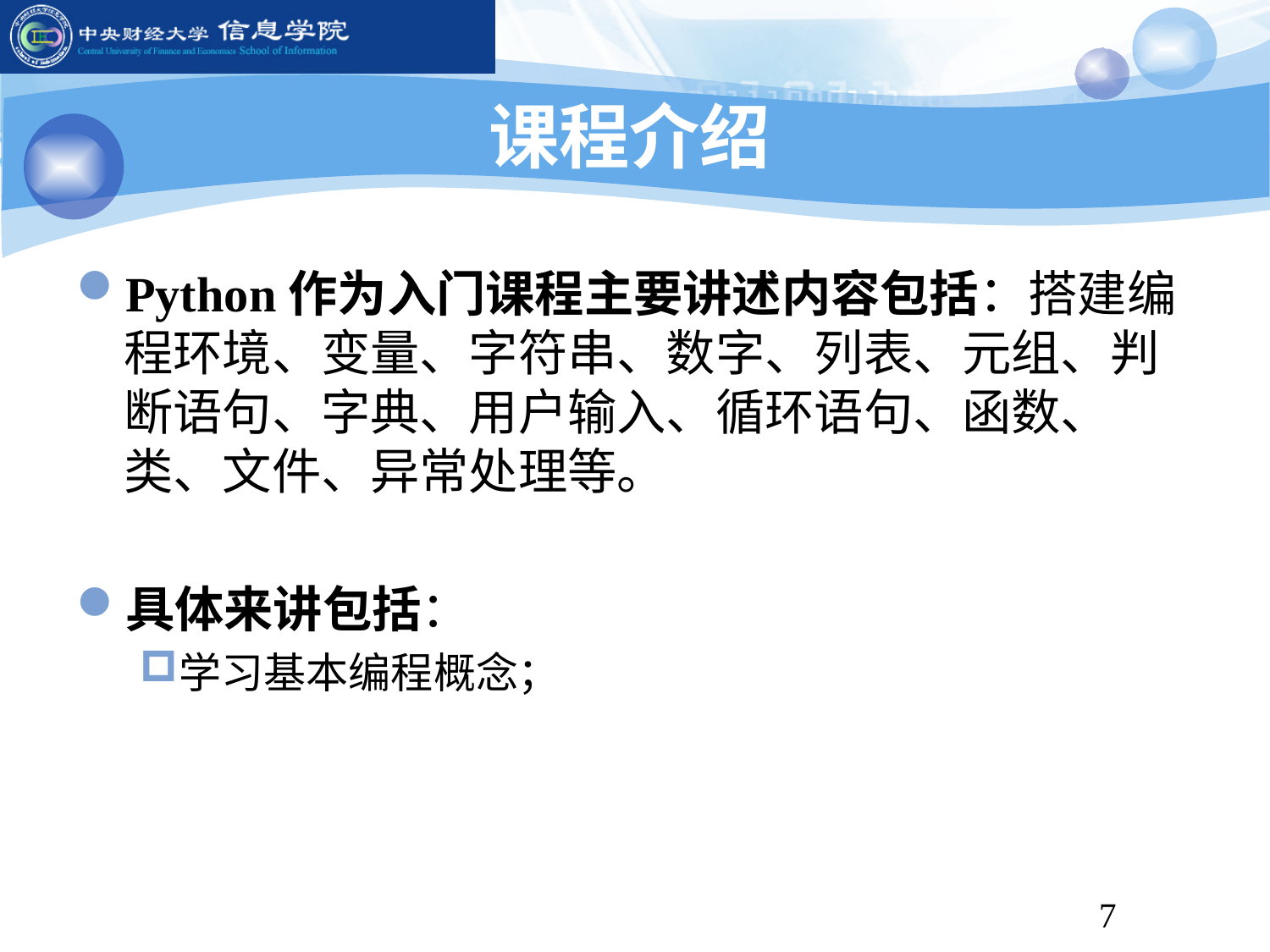

# 课程介绍
Python作为入门课程主要讲述内容包括：搭建编程环境、变量、字符串、数字、列表、元组、判断语句、字典、用户输入、循环语句、函数、类、文件、异常处理等。

具体来讲包括：
学习基本编程概念；